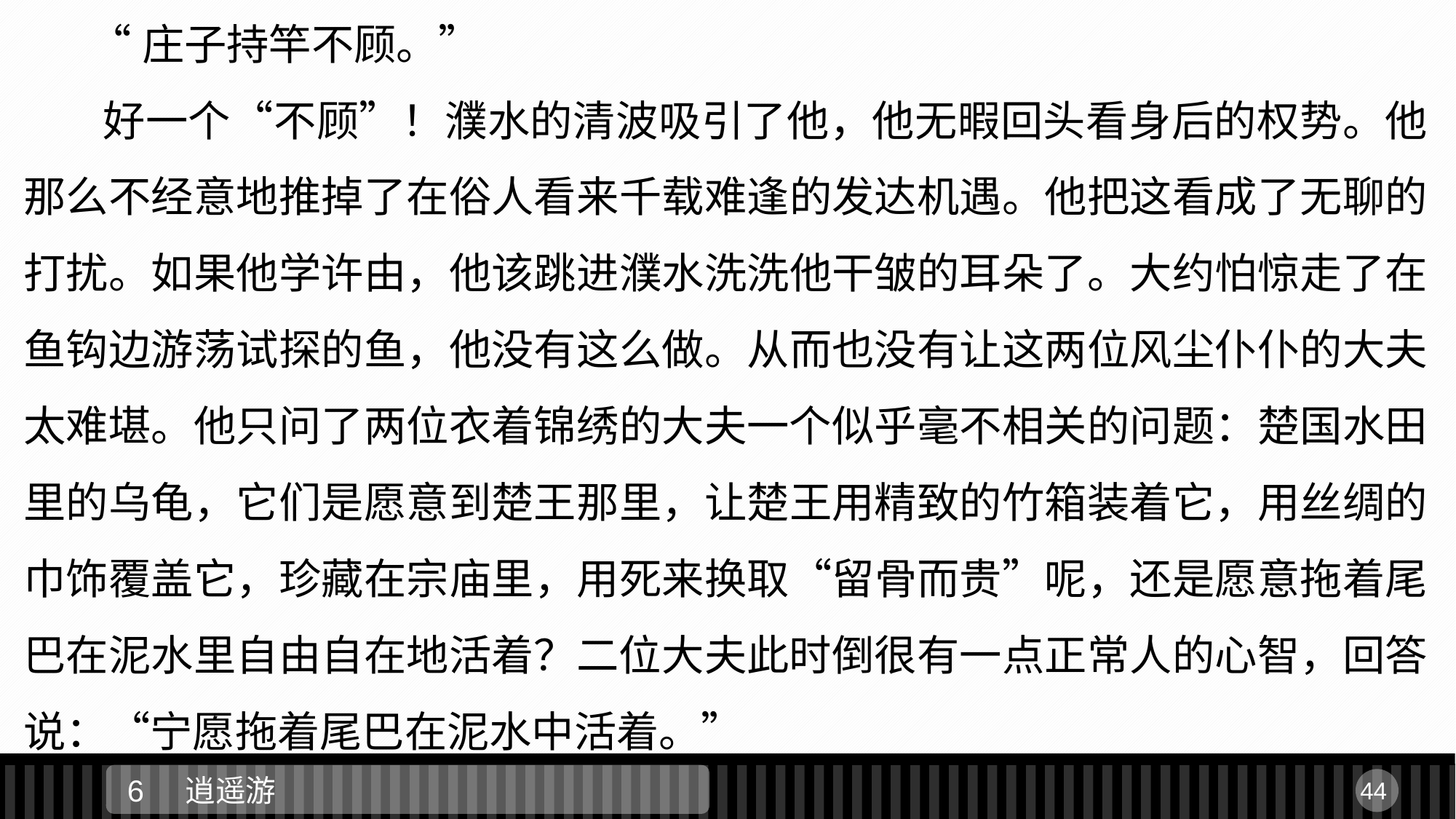

“庄子持竿不顾。”
       好一个“不顾”！濮水的清波吸引了他，他无暇回头看身后的权势。他那么不经意地推掉了在俗人看来千载难逢的发达机遇。他把这看成了无聊的打扰。如果他学许由，他该跳进濮水洗洗他干皱的耳朵了。大约怕惊走了在鱼钩边游荡试探的鱼，他没有这么做。从而也没有让这两位风尘仆仆的大夫太难堪。他只问了两位衣着锦绣的大夫一个似乎毫不相关的问题：楚国水田里的乌龟，它们是愿意到楚王那里，让楚王用精致的竹箱装着它，用丝绸的巾饰覆盖它，珍藏在宗庙里，用死来换取“留骨而贵”呢，还是愿意拖着尾巴在泥水里自由自在地活着？二位大夫此时倒很有一点正常人的心智，回答说：“宁愿拖着尾巴在泥水中活着。”